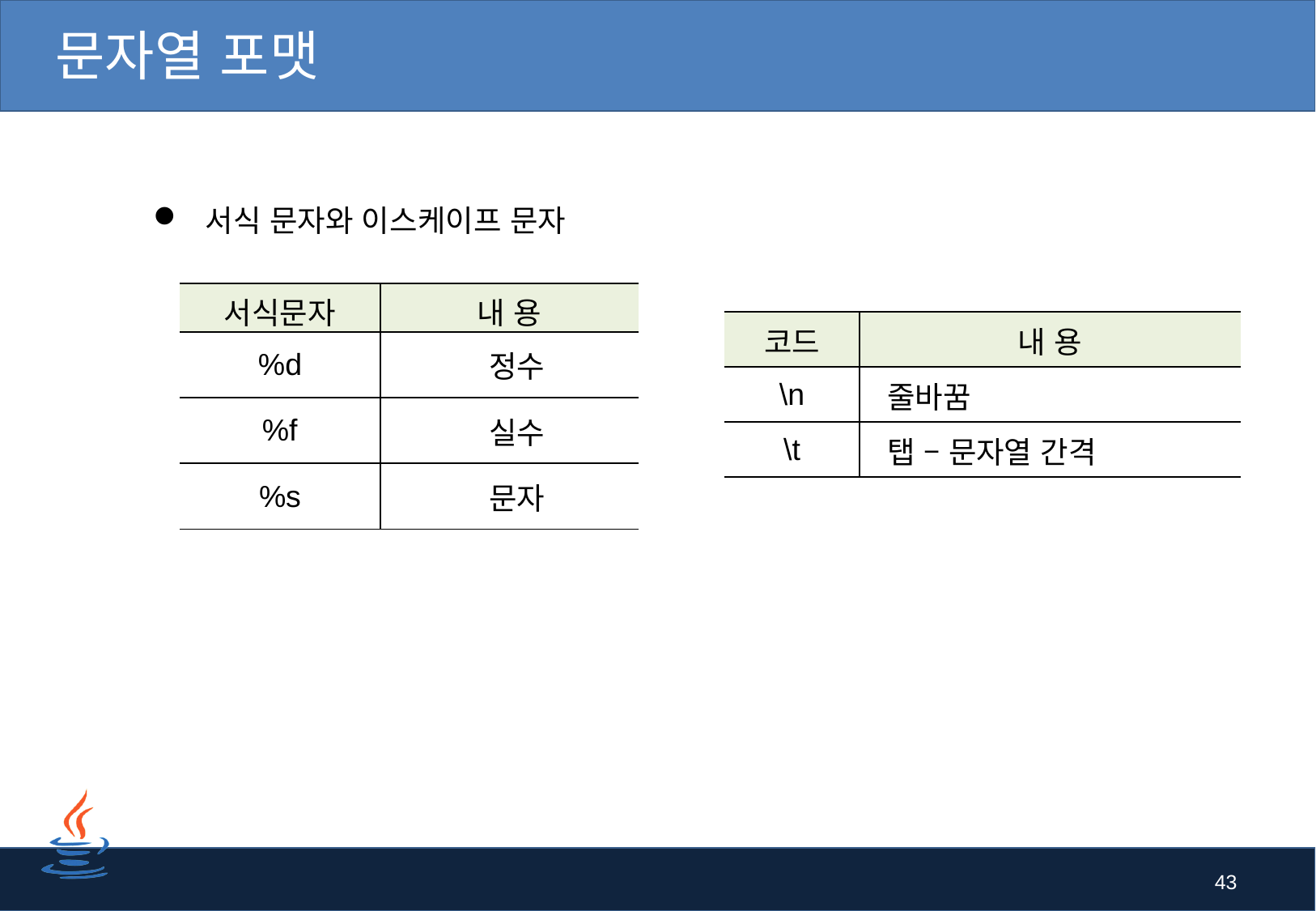

# 문자열 포맷
 서식 문자와 이스케이프 문자
| 서식문자 | 내 용 |
| --- | --- |
| %d | 정수 |
| %f | 실수 |
| %s | 문자 |
| 코드 | 내 용 |
| --- | --- |
| \n | 줄바꿈 |
| \t | 탭 – 문자열 간격 |
43